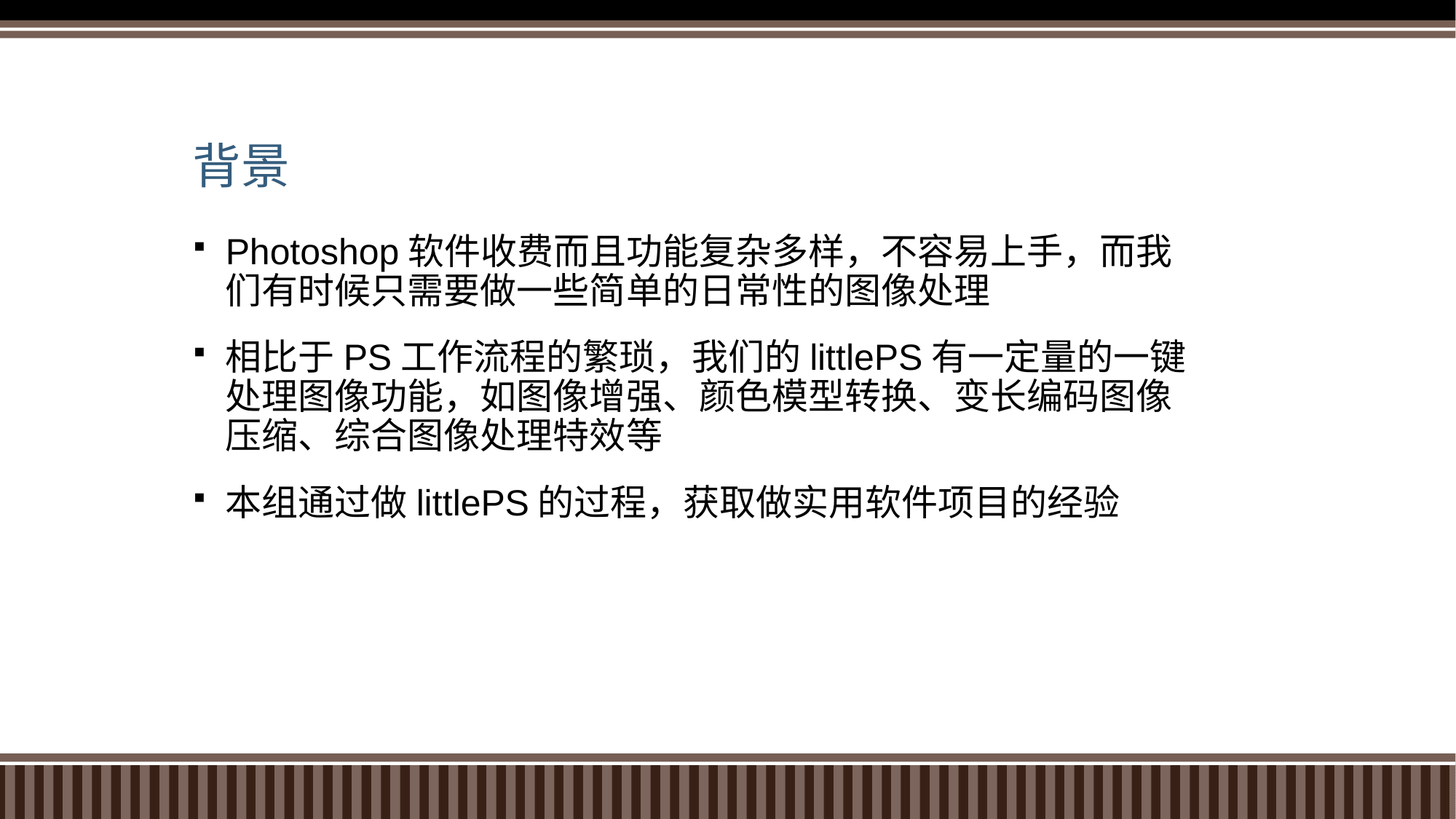

# 背景
Photoshop软件收费而且功能复杂多样，不容易上手，而我们有时候只需要做一些简单的日常性的图像处理
相比于PS工作流程的繁琐，我们的littlePS有一定量的一键处理图像功能，如图像增强、颜色模型转换、变长编码图像压缩、综合图像处理特效等
本组通过做littlePS的过程，获取做实用软件项目的经验